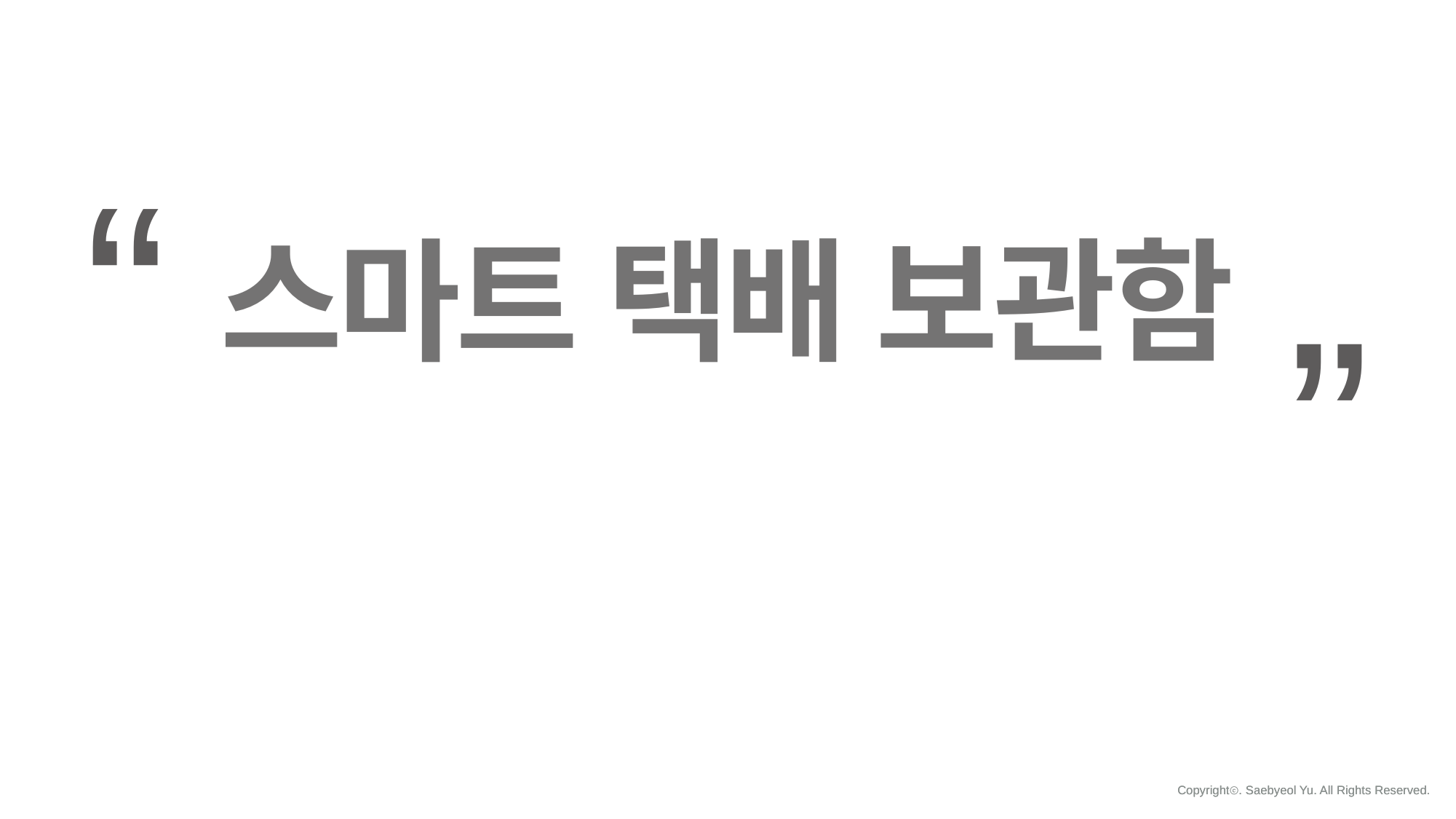

“
“
스마트 택배 보관함
Copyrightⓒ. Saebyeol Yu. All Rights Reserved.